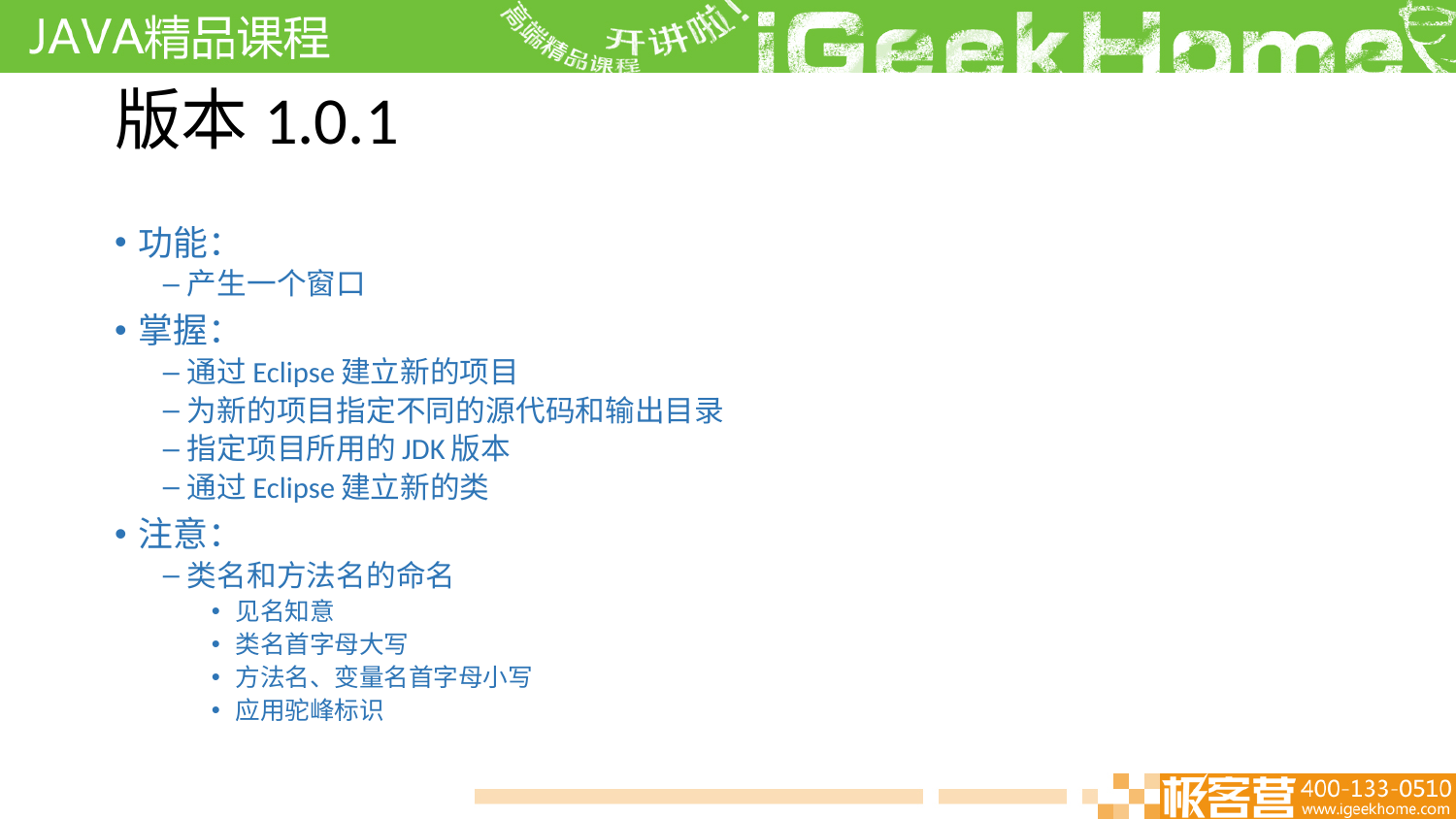

# 版本1.0.1
功能：
产生一个窗口
掌握：
通过Eclipse建立新的项目
为新的项目指定不同的源代码和输出目录
指定项目所用的JDK版本
通过Eclipse建立新的类
注意：
类名和方法名的命名
见名知意
类名首字母大写
方法名、变量名首字母小写
应用驼峰标识